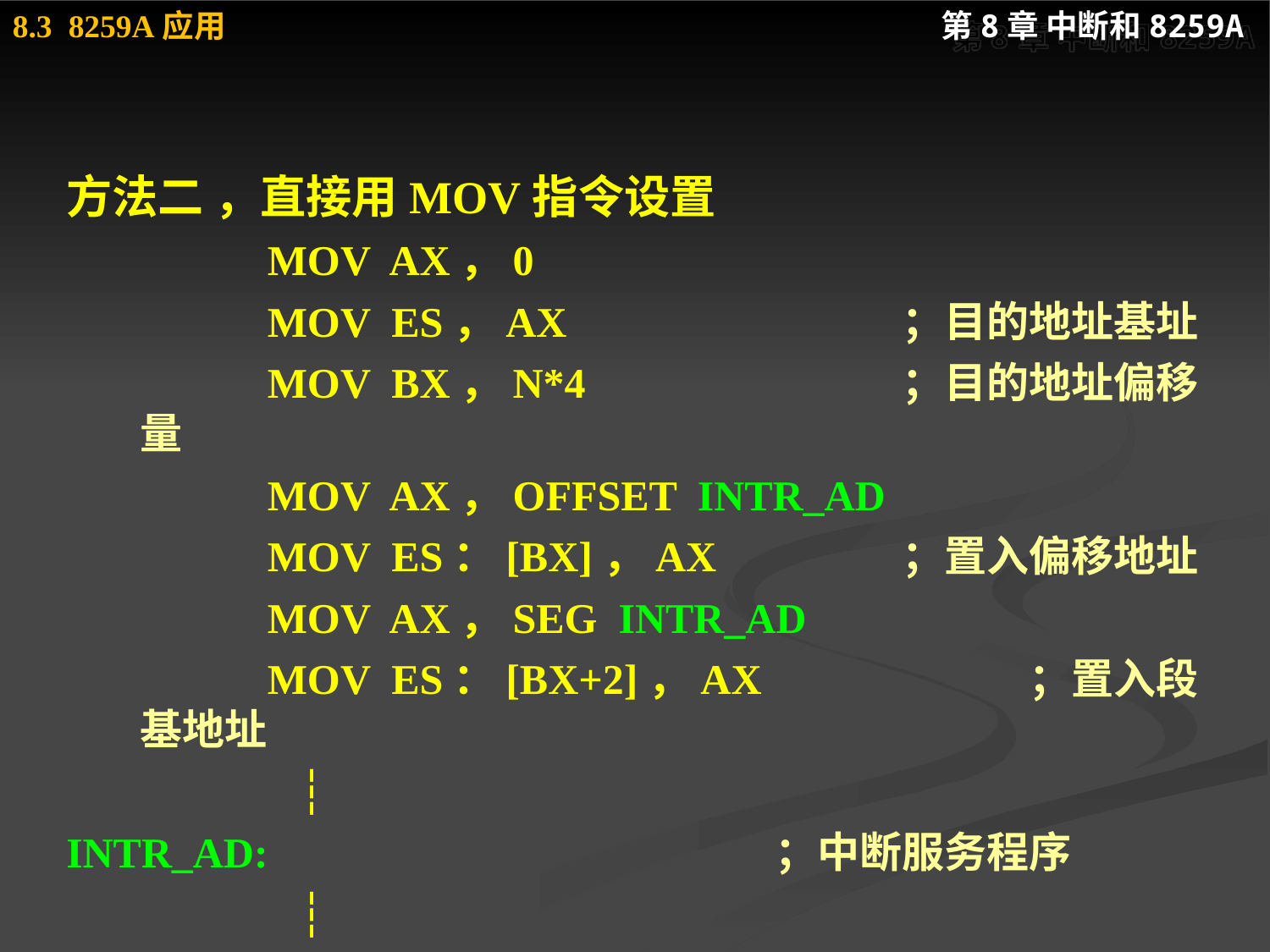

#
方法二 ，直接用MOV指令设置
       	MOV  AX，0
       	MOV  ES，AX                       	；目的地址基址
       	MOV  BX，N*4                      	；目的地址偏移量
       	MOV  AX，OFFSET  INTR_AD
       	MOV  ES：[BX]，AX                 	；置入偏移地址
       	MOV  AX，SEG  INTR_AD
       	MOV  ES：[BX+2]，AX              	；置入段基地址
           	   ┆
INTR_AD:                                   		；中断服务程序
		   ┆
      		IRET